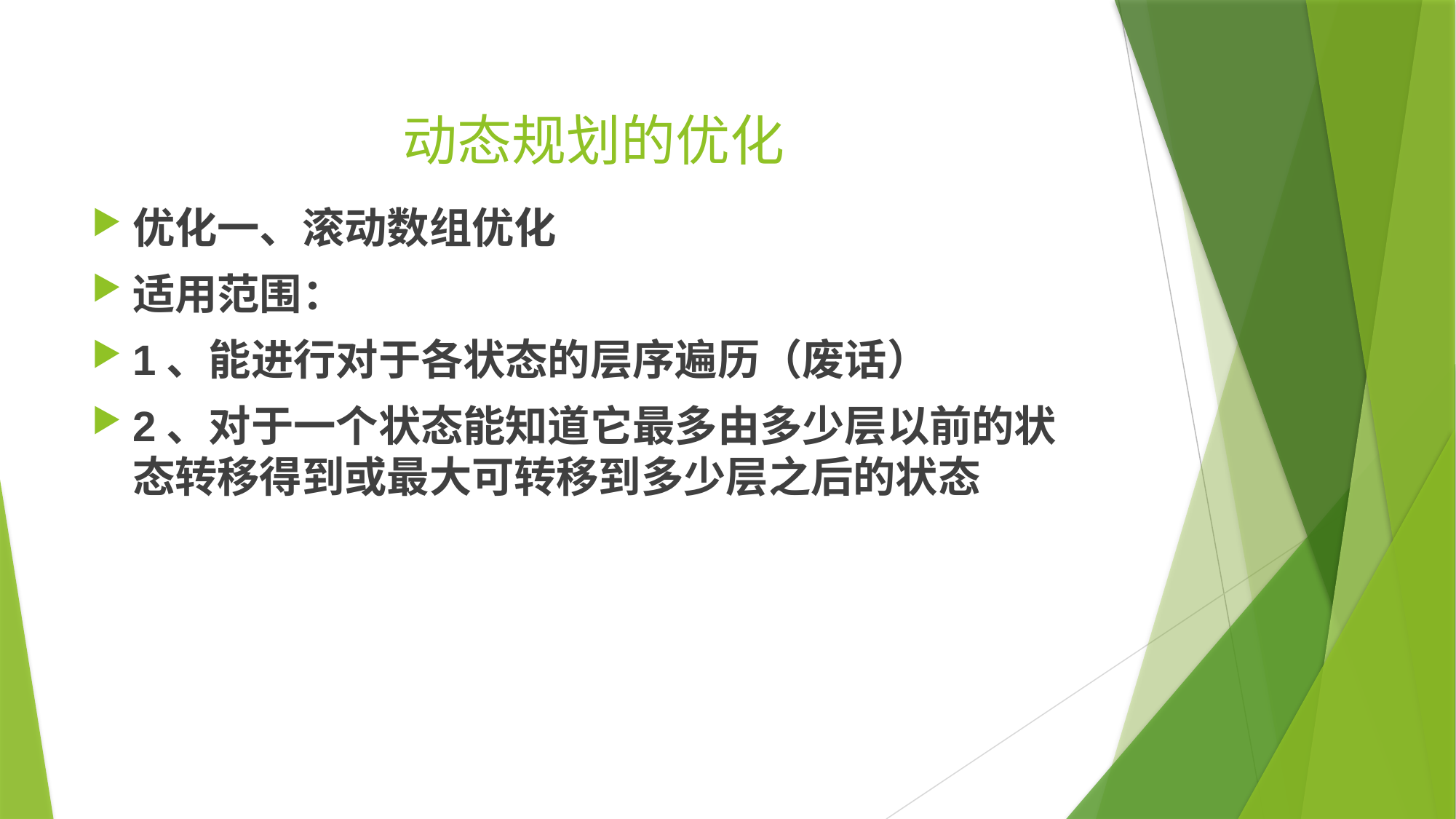

# 动态规划的优化
优化一、滚动数组优化
适用范围：
1、能进行对于各状态的层序遍历（废话）
2、对于一个状态能知道它最多由多少层以前的状态转移得到或最大可转移到多少层之后的状态